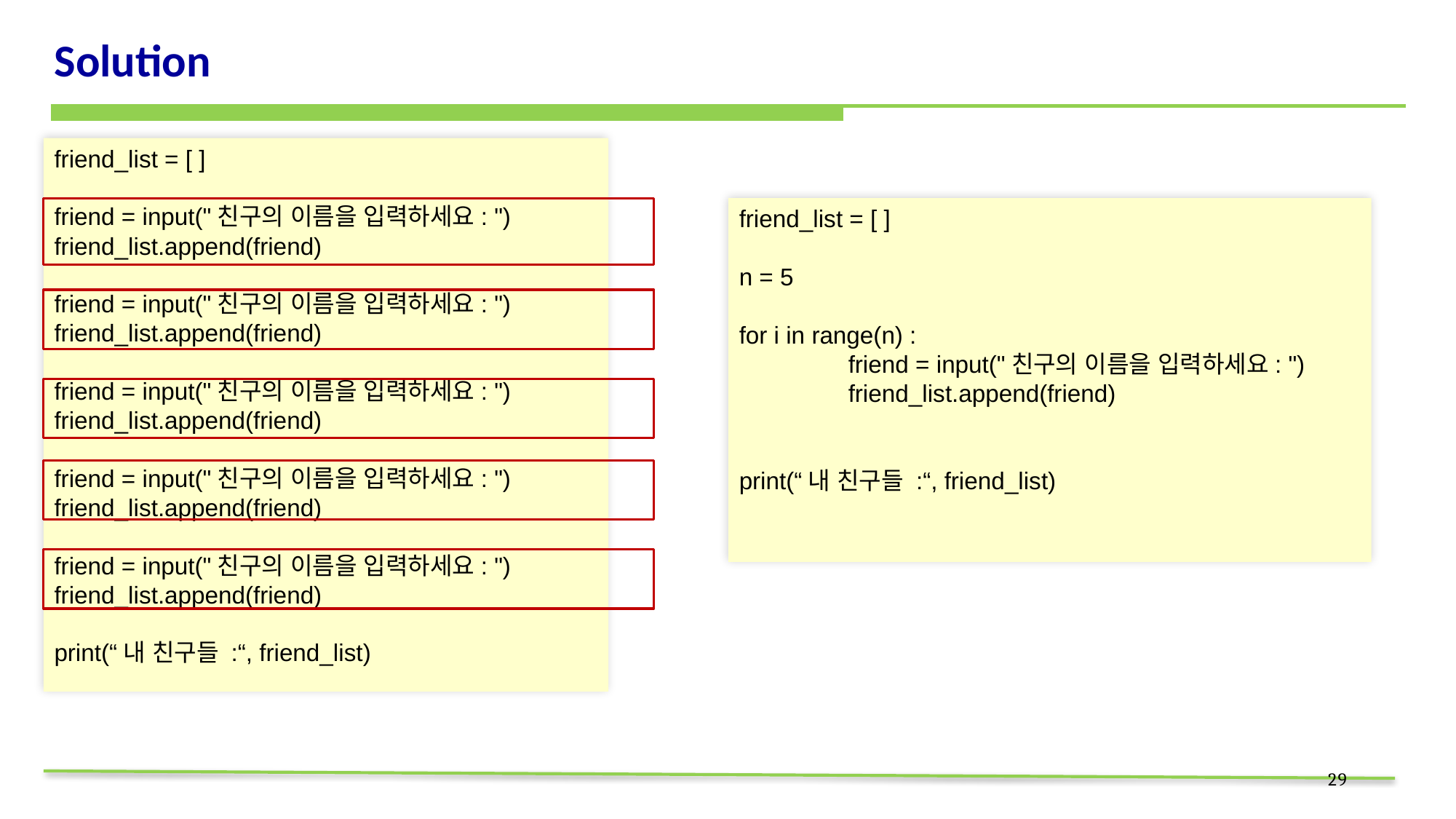

# Solution

friend_list = [ ]

friend = input("친구의 이름을 입력하세요: ")
friend_list.append(friend)

friend = input("친구의 이름을 입력하세요: ")
friend_list.append(friend)

friend = input("친구의 이름을 입력하세요: ")
friend_list.append(friend)

friend = input("친구의 이름을 입력하세요: ")
friend_list.append(friend)

friend = input("친구의 이름을 입력하세요: ")
friend_list.append(friend)

print(“내 친구들 :“, friend_list)

friend_list = [ ]

n = 5

for i in range(n) :
	friend = input("친구의 이름을 입력하세요: ")
	friend_list.append(friend)

print(“내 친구들 :“, friend_list)

29